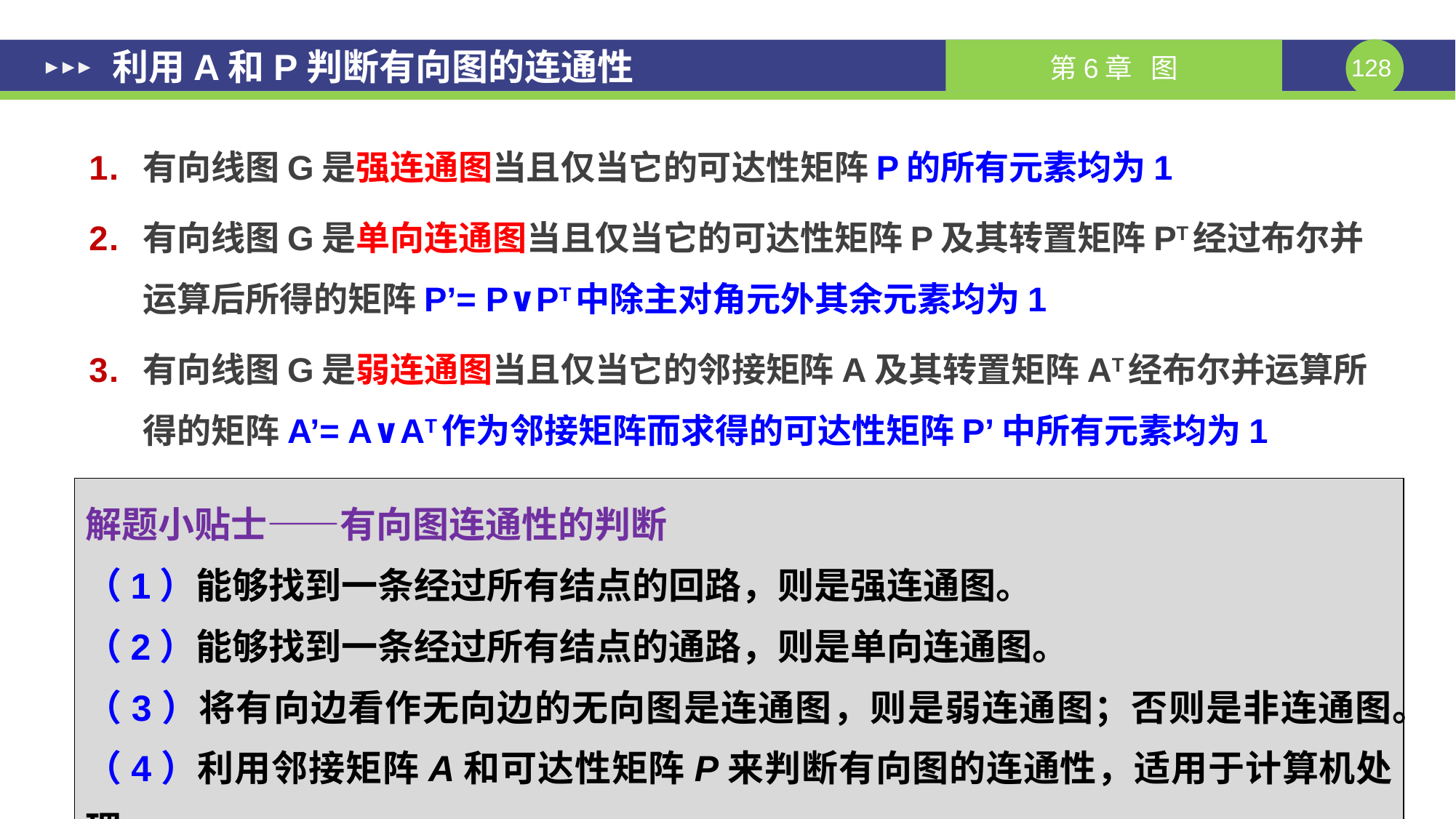

利用A和P判断有向图的连通性
有向线图G是强连通图当且仅当它的可达性矩阵P的所有元素均为1
有向线图G是单向连通图当且仅当它的可达性矩阵P及其转置矩阵PT经过布尔并运算后所得的矩阵P’= P∨PT中除主对角元外其余元素均为1
有向线图G是弱连通图当且仅当它的邻接矩阵A及其转置矩阵AT经布尔并运算所得的矩阵A’= A∨AT作为邻接矩阵而求得的可达性矩阵P’中所有元素均为1
解题小贴士——有向图连通性的判断
（1）能够找到一条经过所有结点的回路，则是强连通图。
（2）能够找到一条经过所有结点的通路，则是单向连通图。
（3）将有向边看作无向边的无向图是连通图，则是弱连通图；否则是非连通图。
（4）利用邻接矩阵A和可达性矩阵P来判断有向图的连通性，适用于计算机处理。